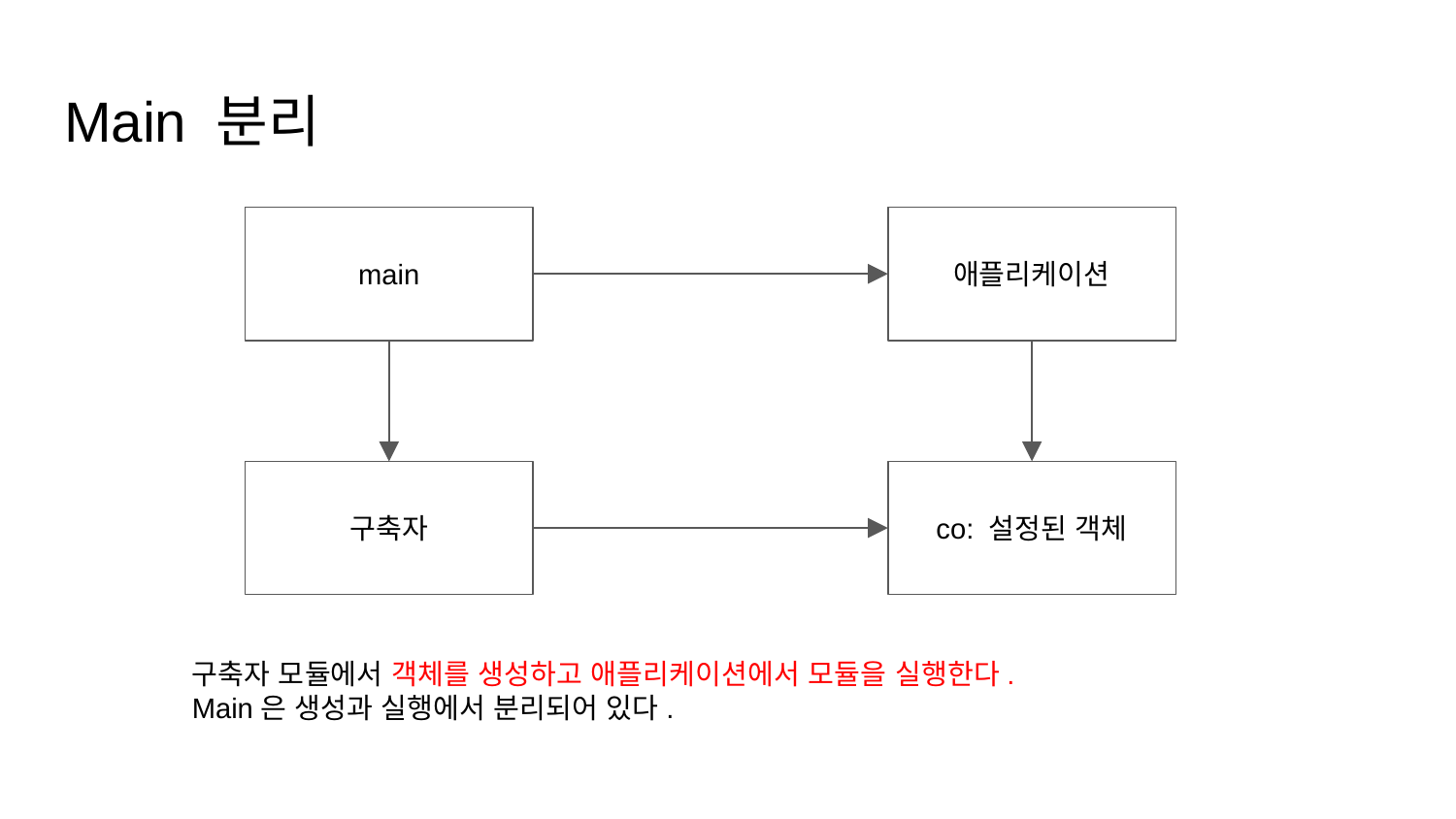

# Main 분리
main
애플리케이션
구축자
co: 설정된 객체
구축자 모듈에서 객체를 생성하고 애플리케이션에서 모듈을 실행한다.
Main은 생성과 실행에서 분리되어 있다.